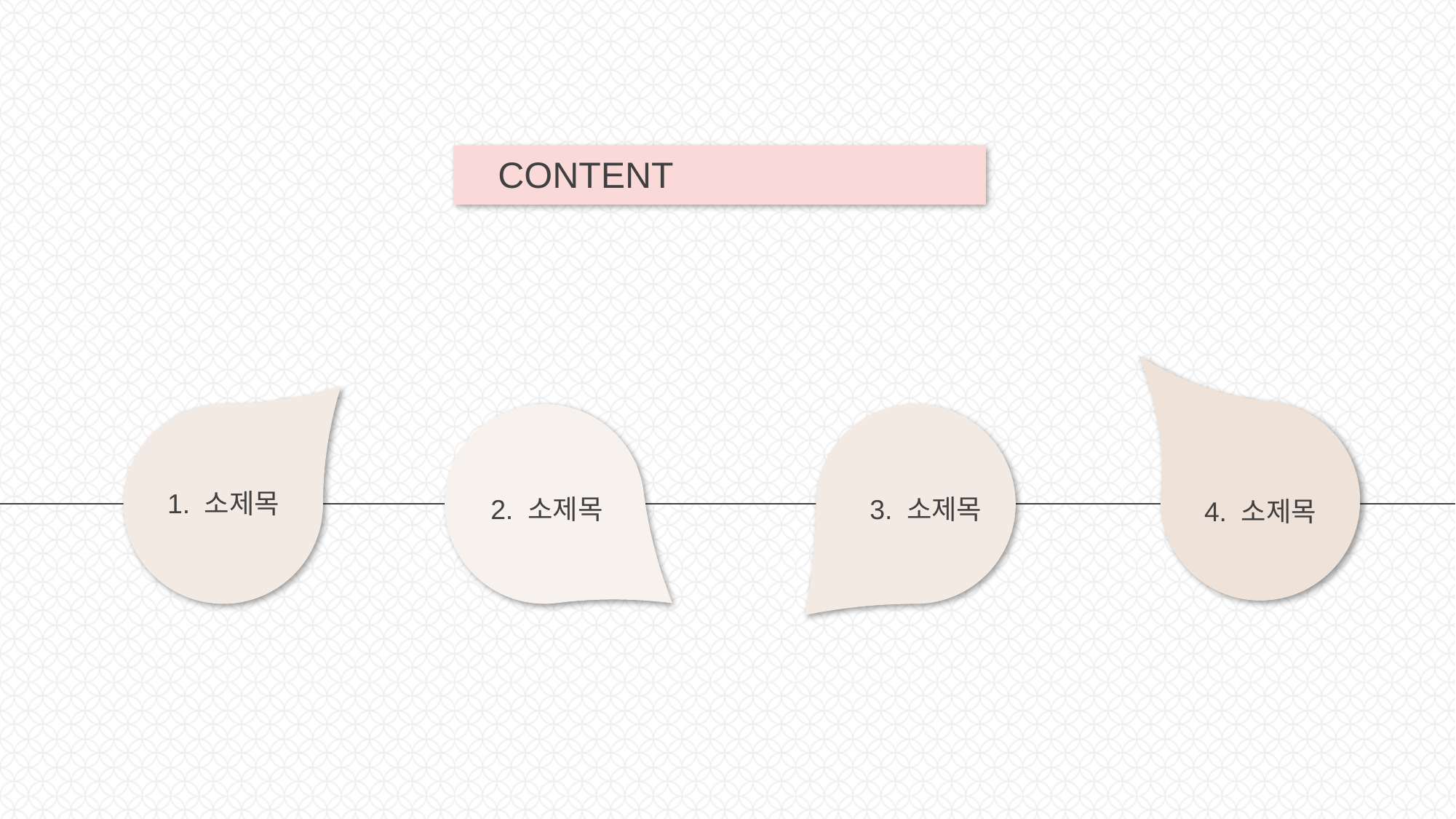

CONTENT

1. 소제목
2. 소제목
3. 소제목
4. 소제목